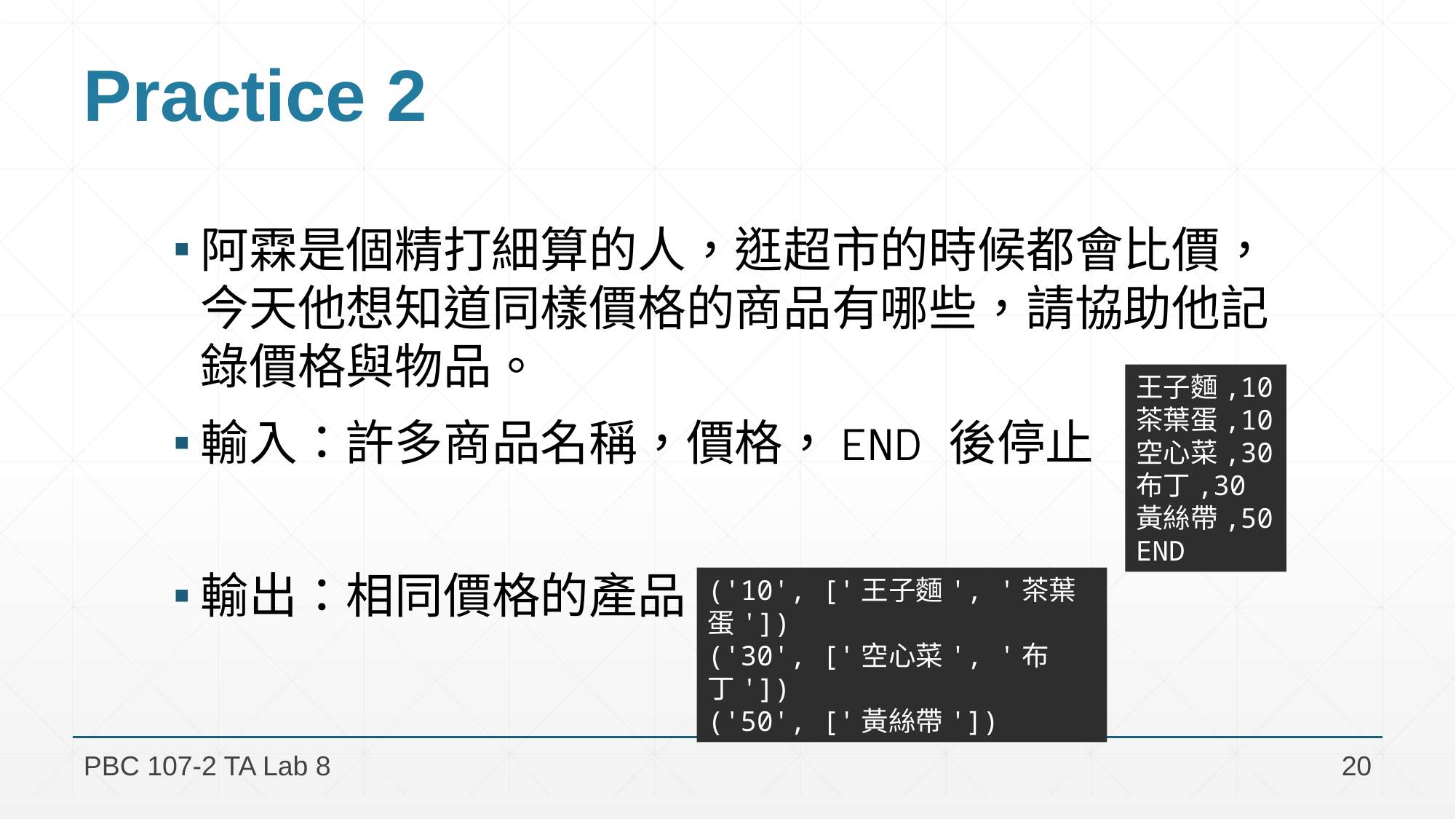

# Practice 2

阿霖是個精打細算的人，逛超市的時候都會比價，今天他想知道同樣價格的商品有哪些，請協助他記錄價格與物品。
輸入：許多商品名稱，價格，END 後停止

輸出：相同價格的產品

王子麵,10
茶葉蛋,10
空心菜,30
布丁,30
黃絲帶,50
END
('10', ['王子麵', '茶葉蛋'])
('30', ['空心菜', '布丁'])
('50', ['黃絲帶'])
PBC 107-2 TA Lab 8
20